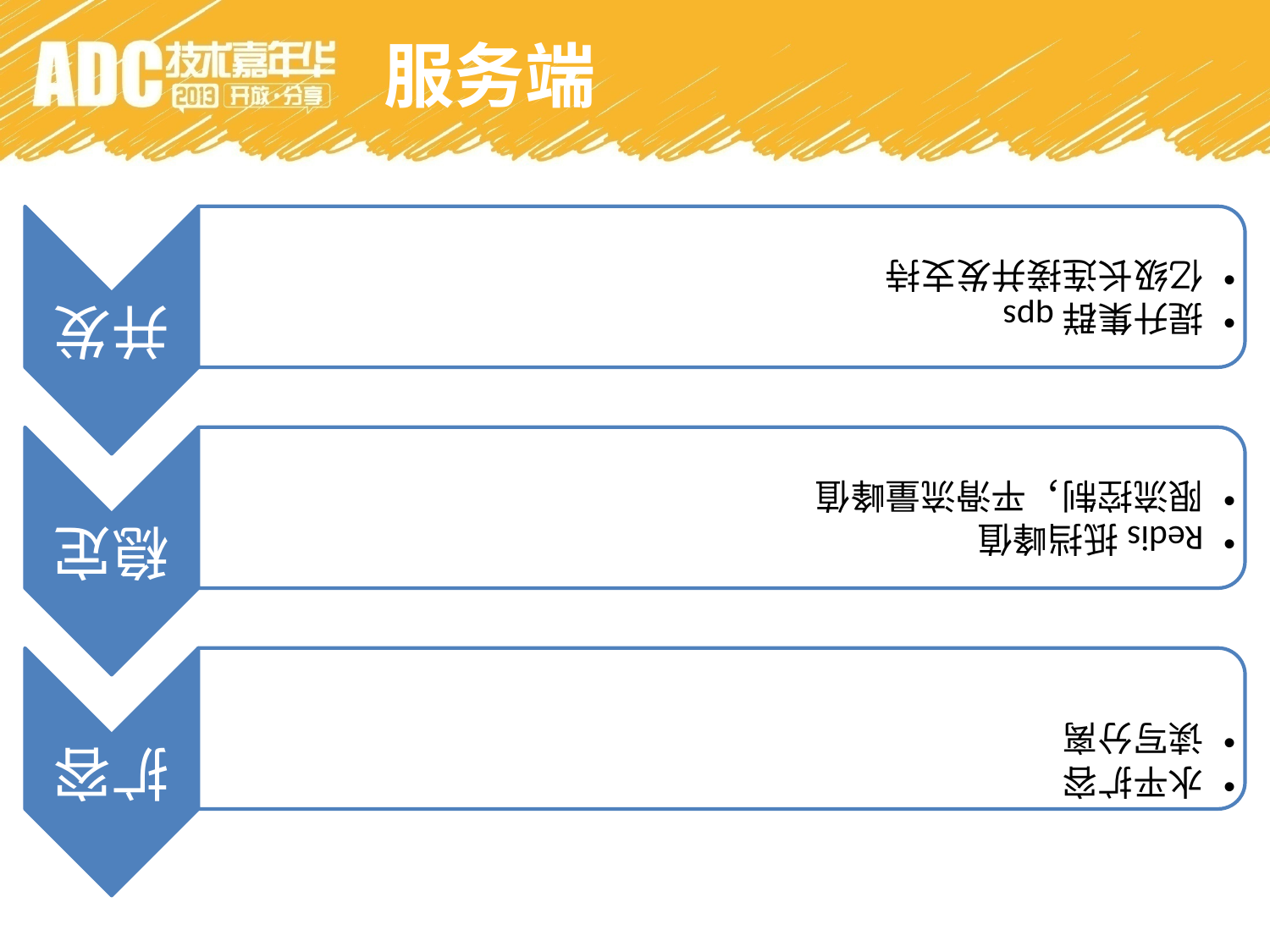

服务端
并发
提升集群qps
亿级长连接并发支持
稳定
Redis抵挡峰值
限流控制，平滑流量峰值
扩容
水平扩容
读写分离